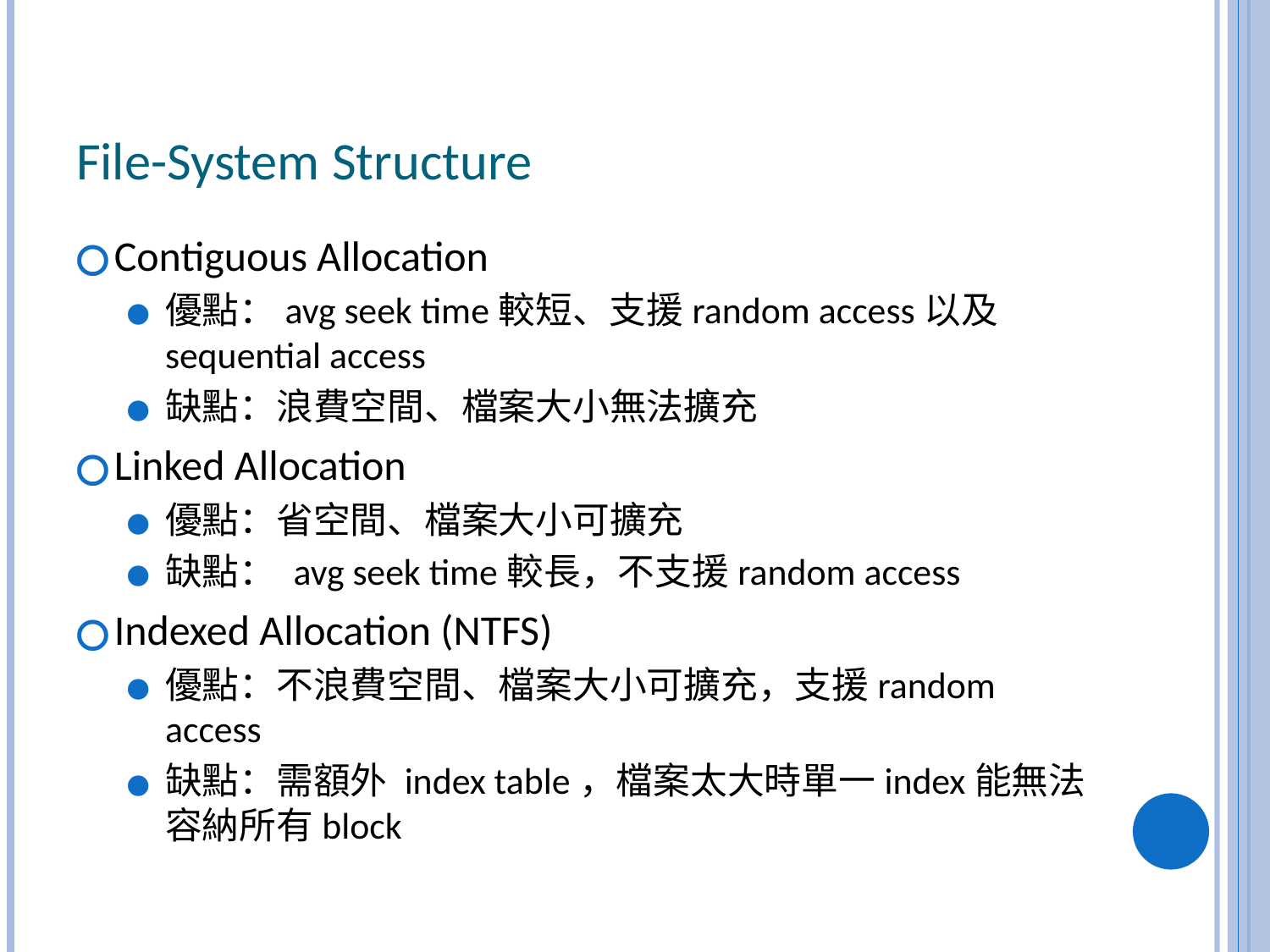

# File-System Structure
Contiguous Allocation
優點：avg seek time較短、支援random access以及sequential access
缺點：浪費空間、檔案大小無法擴充
Linked Allocation
優點：省空間、檔案大小可擴充
缺點： avg seek time較長，不支援random access
Indexed Allocation (NTFS)
優點：不浪費空間、檔案大小可擴充，支援random access
缺點：需額外 index table，檔案太大時單一index能無法容納所有block